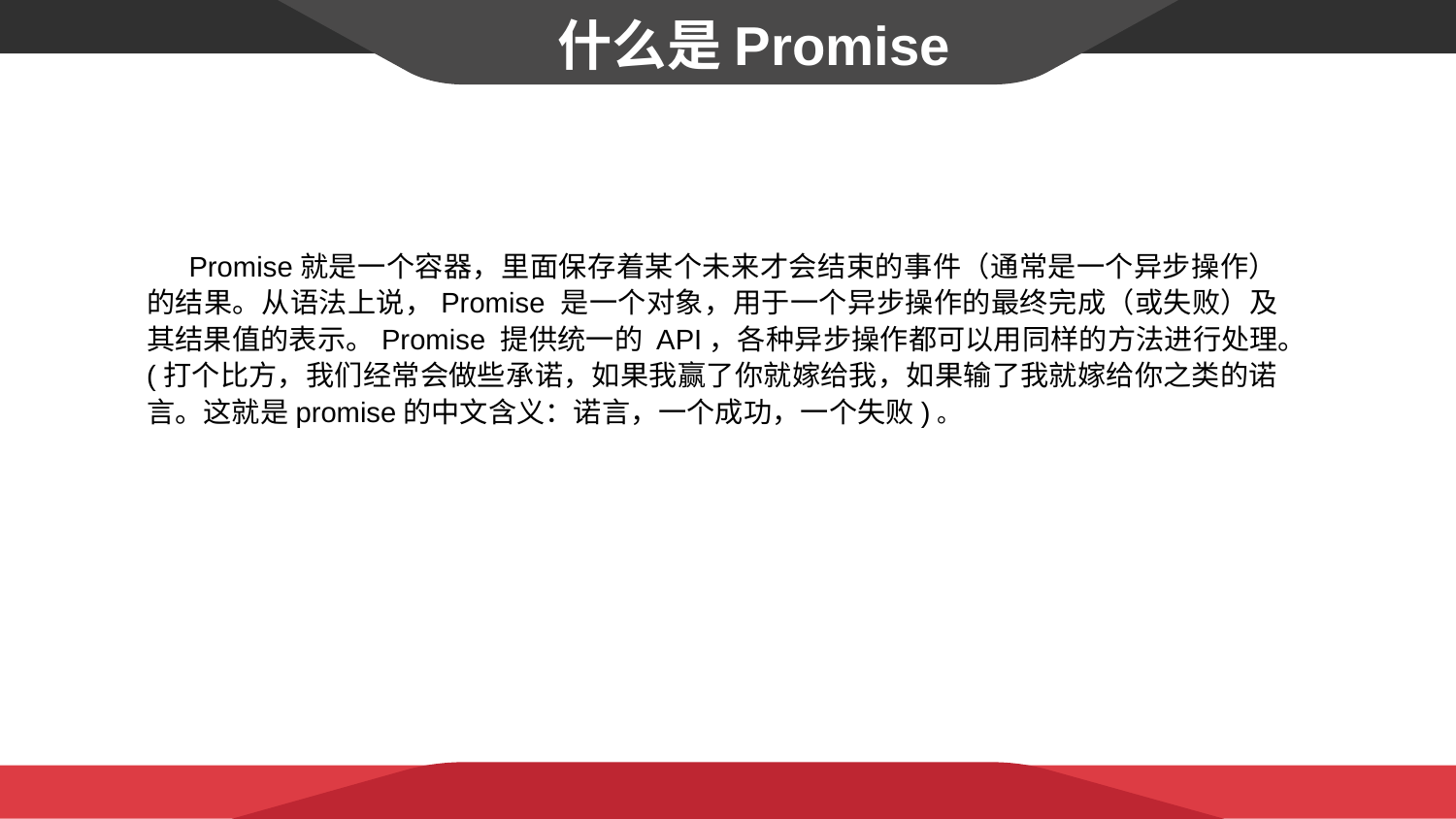

什么是Promise

     Promise就是一个容器，里面保存着某个未来才会结束的事件（通常是一个异步操作）的结果。从语法上说，Promise 是一个对象，用于一个异步操作的最终完成（或失败）及其结果值的表示。Promise 提供统一的 API，各种异步操作都可以用同样的方法进行处理。(打个比方，我们经常会做些承诺，如果我赢了你就嫁给我，如果输了我就嫁给你之类的诺言。这就是promise的中文含义：诺言，一个成功，一个失败)。